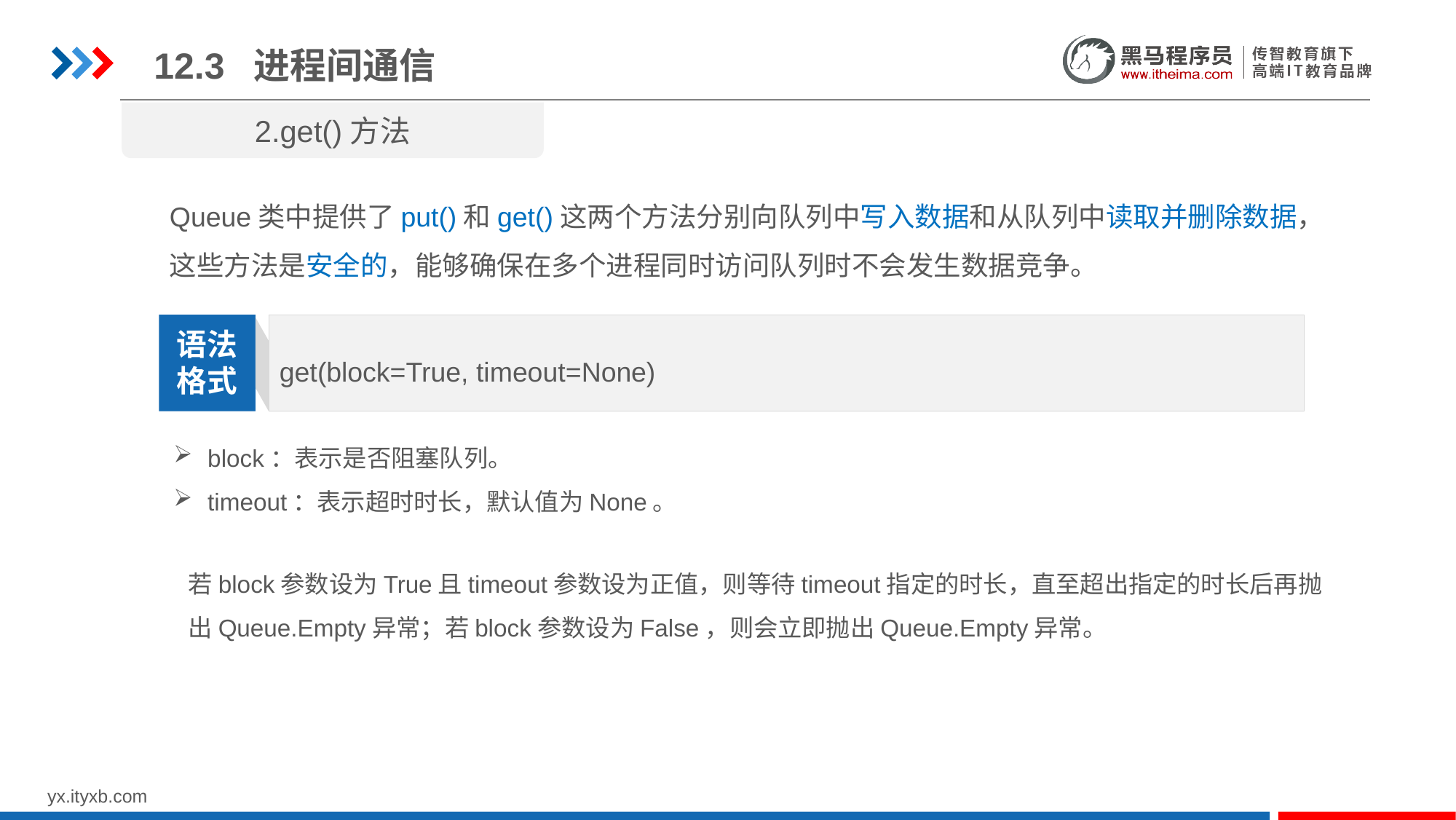

12.3  进程间通信

2.get()方法
Queue类中提供了put()和get()这两个方法分别向队列中写入数据和从队列中读取并删除数据，这些方法是安全的，能够确保在多个进程同时访问队列时不会发生数据竞争。

get(block=True, timeout=None)

语法
格式
block：表示是否阻塞队列。
timeout：表示超时时长，默认值为None。
若block参数设为True且timeout参数设为正值，则等待timeout指定的时长，直至超出指定的时长后再抛出Queue.Empty异常；若block参数设为False，则会立即抛出Queue.Empty异常。